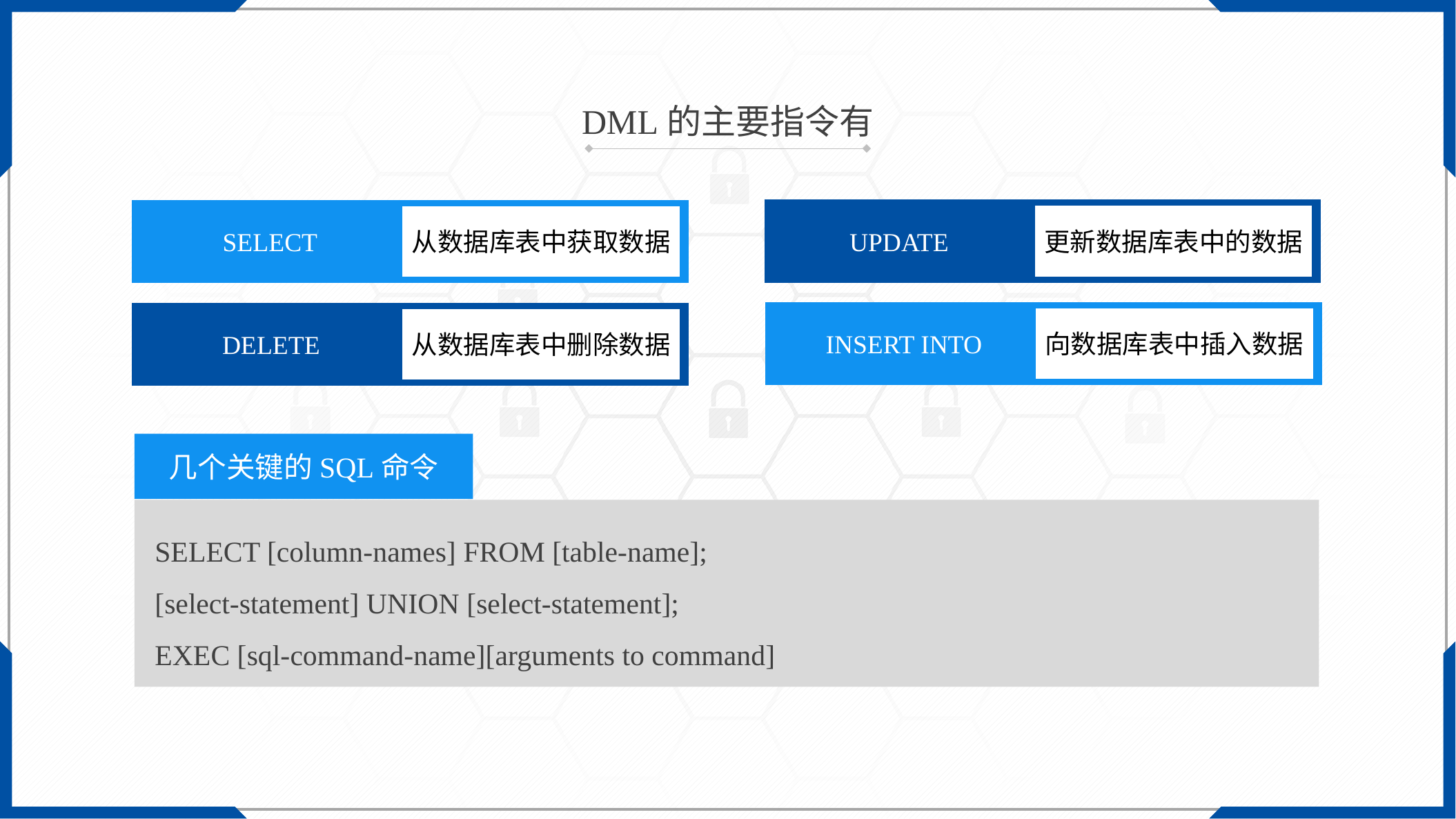

DML的主要指令有

UPDATE

SELECT

更新数据库表中的数据

从数据库表中获取数据

INSERT INTO

DELETE

向数据库表中插入数据

从数据库表中删除数据
几个关键的SQL命令
SELECT [column-names] FROM [table-name];
[select-statement] UNION [select-statement];
EXEC [sql-command-name][arguments to command]